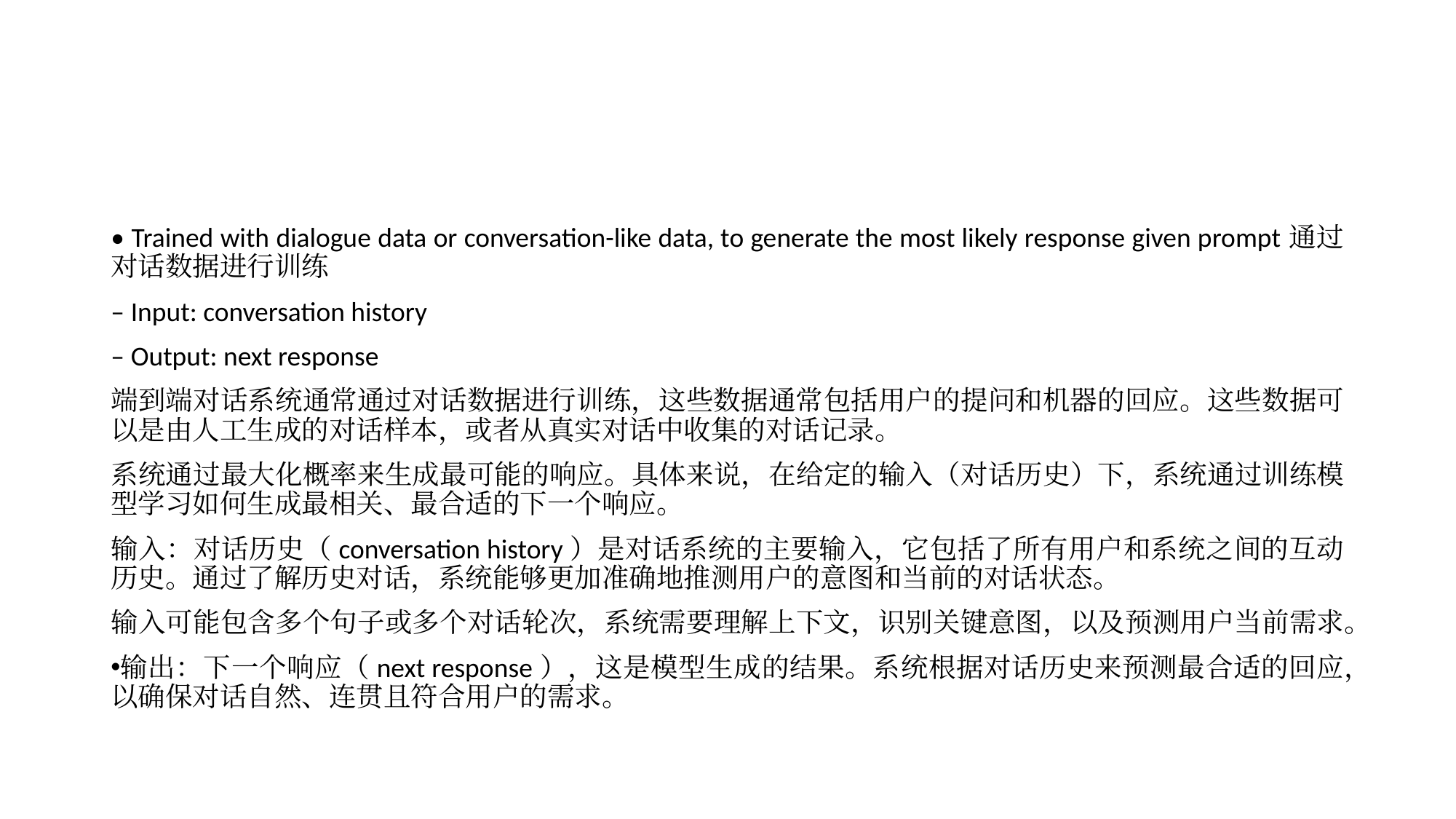

#
• Trained with dialogue data or conversation-like data, to generate the most likely response given prompt通过对话数据进行训练
– Input: conversation history
– Output: next response
端到端对话系统通常通过对话数据进行训练，这些数据通常包括用户的提问和机器的回应。这些数据可以是由人工生成的对话样本，或者从真实对话中收集的对话记录。
系统通过最大化概率来生成最可能的响应。具体来说，在给定的输入（对话历史）下，系统通过训练模型学习如何生成最相关、最合适的下一个响应。
输入：对话历史（conversation history）是对话系统的主要输入，它包括了所有用户和系统之间的互动历史。通过了解历史对话，系统能够更加准确地推测用户的意图和当前的对话状态。
输入可能包含多个句子或多个对话轮次，系统需要理解上下文，识别关键意图，以及预测用户当前需求。
输出：下一个响应（next response），这是模型生成的结果。系统根据对话历史来预测最合适的回应，以确保对话自然、连贯且符合用户的需求。